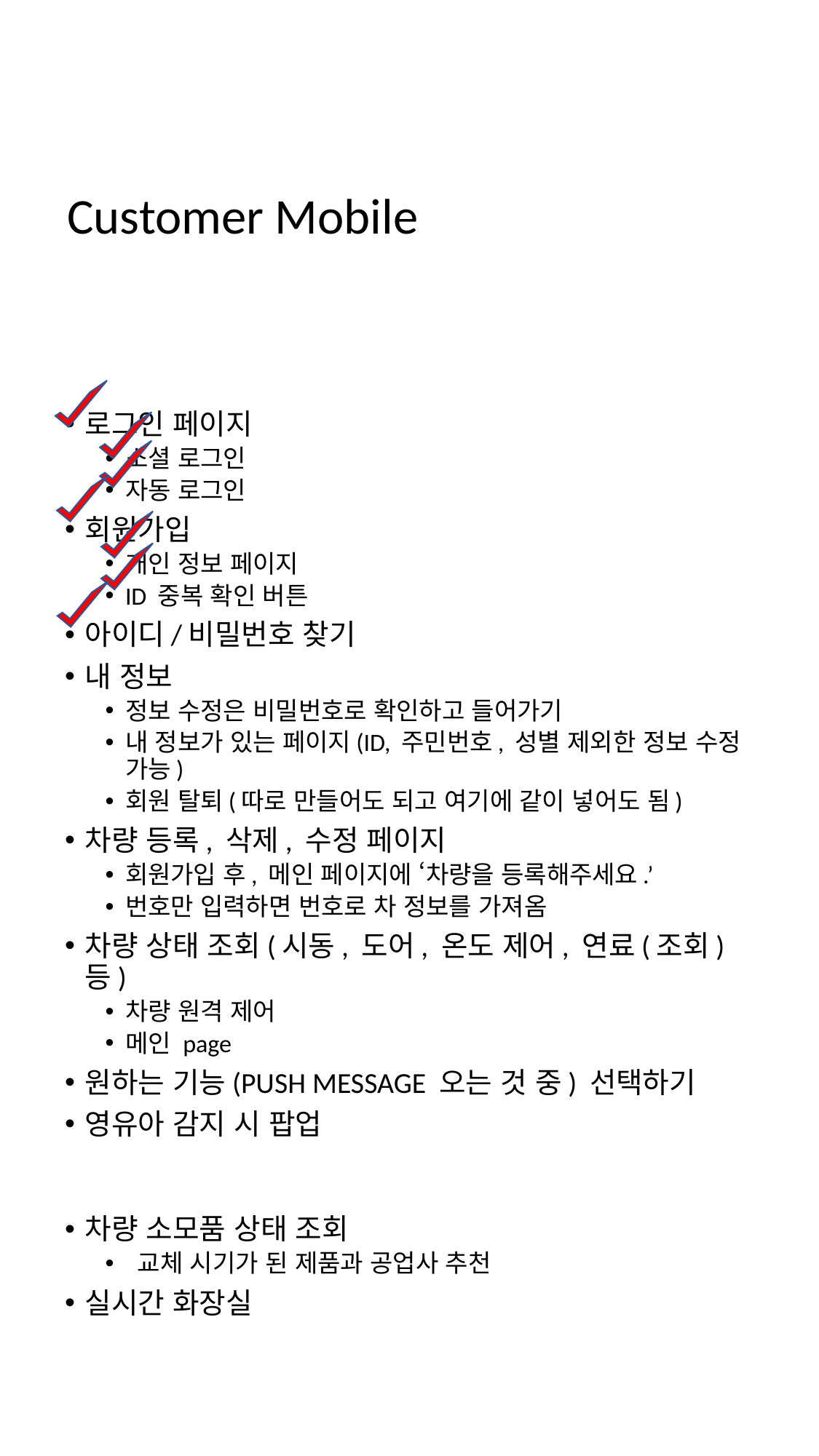

# Customer Mobile

로그인 페이지
소셜 로그인
자동 로그인
회원가입
개인 정보 페이지
ID 중복 확인 버튼
아이디/비밀번호 찾기
내 정보
정보 수정은 비밀번호로 확인하고 들어가기
내 정보가 있는 페이지(ID, 주민번호, 성별 제외한 정보 수정 가능)
회원 탈퇴(따로 만들어도 되고 여기에 같이 넣어도 됨)
차량 등록, 삭제, 수정 페이지
회원가입 후, 메인 페이지에 ‘차량을 등록해주세요.’
번호만 입력하면 번호로 차 정보를 가져옴
차량 상태 조회(시동, 도어, 온도 제어, 연료(조회) 등)
차량 원격 제어
메인 page
원하는 기능(PUSH MESSAGE 오는 것 중) 선택하기
영유아 감지 시 팝업

차량 소모품 상태 조회
 교체 시기가 된 제품과 공업사 추천
실시간 화장실